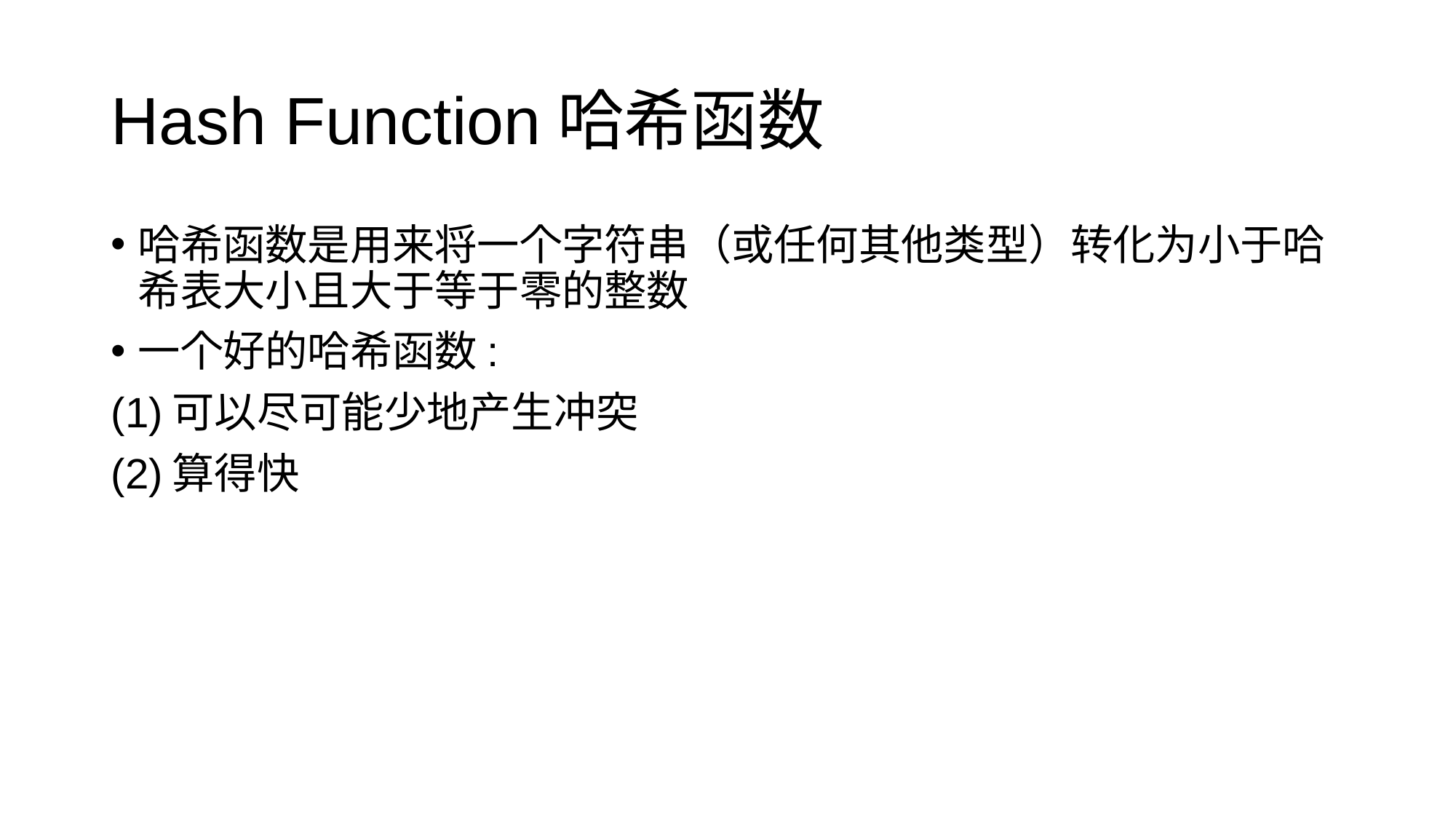

# Hash Function哈希函数
哈希函数是用来将一个字符串（或任何其他类型）转化为小于哈希表大小且大于等于零的整数
一个好的哈希函数:
可以尽可能少地产生冲突
算得快